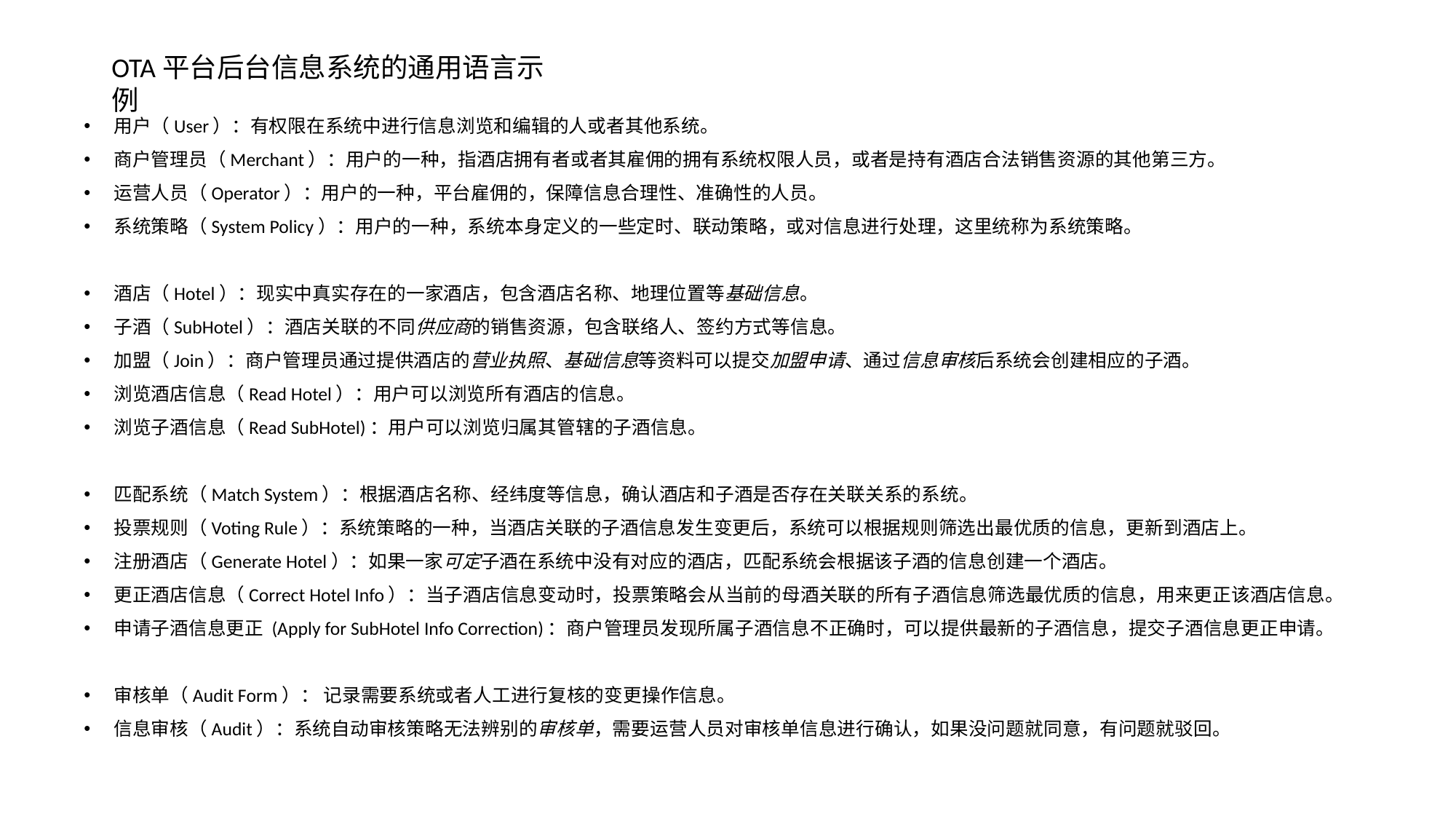

OTA平台后台信息系统的通用语言示例
用户（User）：有权限在系统中进行信息浏览和编辑的人或者其他系统。
商户管理员（Merchant）：用户的一种，指酒店拥有者或者其雇佣的拥有系统权限人员，或者是持有酒店合法销售资源的其他第三方。
运营人员（Operator）：用户的一种，平台雇佣的，保障信息合理性、准确性的人员。
系统策略（System Policy）：用户的一种，系统本身定义的一些定时、联动策略，或对信息进行处理，这里统称为系统策略。

酒店（Hotel）：现实中真实存在的一家酒店，包含酒店名称、地理位置等基础信息。
子酒（SubHotel）：酒店关联的不同供应商的销售资源，包含联络人、签约方式等信息。
加盟（Join）：商户管理员通过提供酒店的营业执照、基础信息等资料可以提交加盟申请、通过信息审核后系统会创建相应的子酒。
浏览酒店信息（Read Hotel）：用户可以浏览所有酒店的信息。
浏览子酒信息（Read SubHotel)：用户可以浏览归属其管辖的子酒信息。

匹配系统（Match System）：根据酒店名称、经纬度等信息，确认酒店和子酒是否存在关联关系的系统。
投票规则（Voting Rule）：系统策略的一种，当酒店关联的子酒信息发生变更后，系统可以根据规则筛选出最优质的信息，更新到酒店上。
注册酒店（Generate Hotel）：如果一家可定子酒在系统中没有对应的酒店，匹配系统会根据该子酒的信息创建一个酒店。
更正酒店信息（Correct Hotel Info）：当子酒店信息变动时，投票策略会从当前的母酒关联的所有子酒信息筛选最优质的信息，用来更正该酒店信息。
申请子酒信息更正 (Apply for SubHotel Info Correction)：商户管理员发现所属子酒信息不正确时，可以提供最新的子酒信息，提交子酒信息更正申请。

审核单（Audit Form）： 记录需要系统或者人工进行复核的变更操作信息。
信息审核（Audit）：系统自动审核策略无法辨别的审核单，需要运营人员对审核单信息进行确认，如果没问题就同意，有问题就驳回。